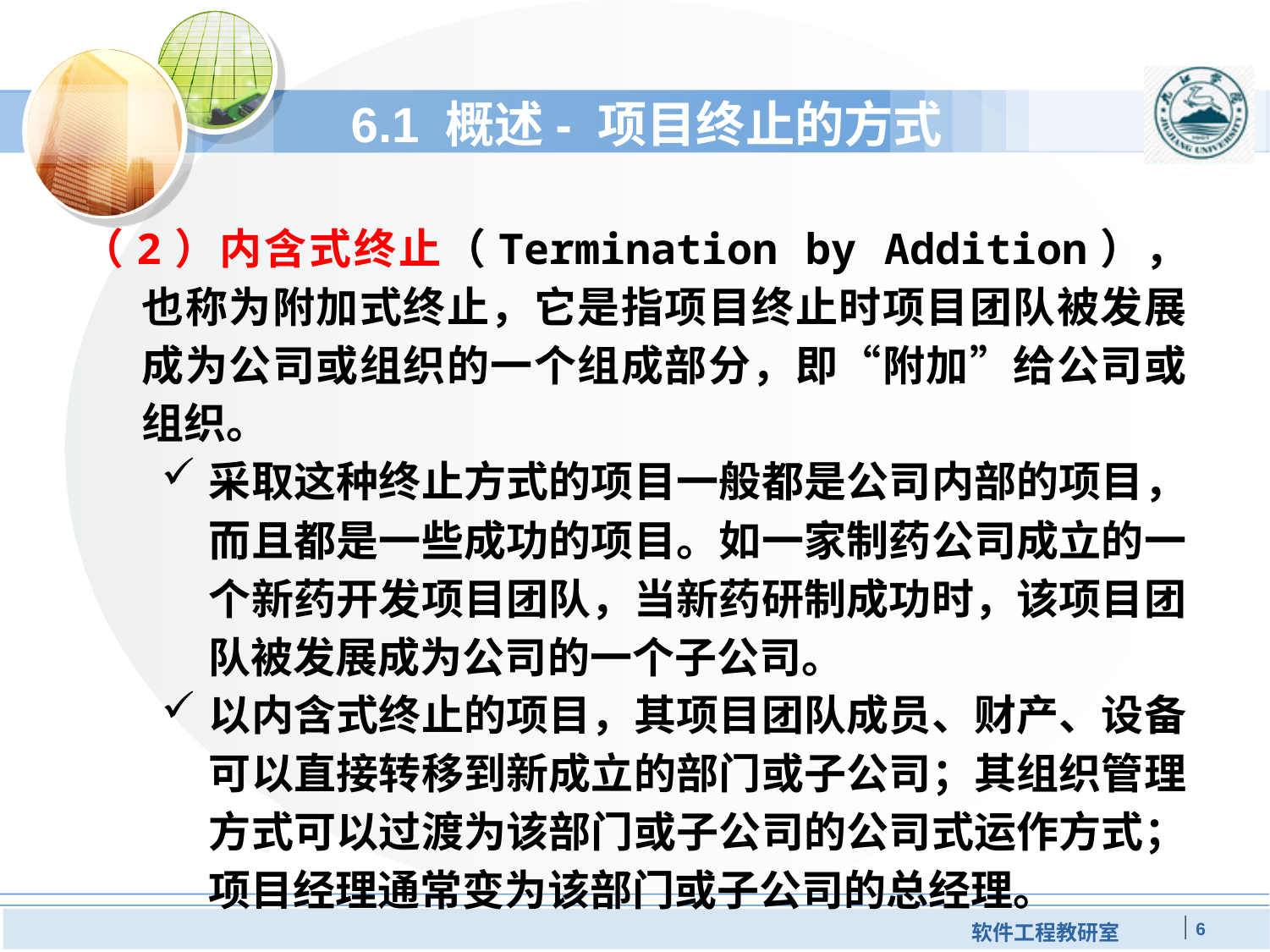

6.1 概述- 项目终止的方式
（2）内含式终止（Termination by Addition），也称为附加式终止，它是指项目终止时项目团队被发展成为公司或组织的一个组成部分，即“附加”给公司或组织。
采取这种终止方式的项目一般都是公司内部的项目，而且都是一些成功的项目。如一家制药公司成立的一个新药开发项目团队，当新药研制成功时，该项目团队被发展成为公司的一个子公司。
以内含式终止的项目，其项目团队成员、财产、设备可以直接转移到新成立的部门或子公司；其组织管理方式可以过渡为该部门或子公司的公司式运作方式；项目经理通常变为该部门或子公司的总经理。